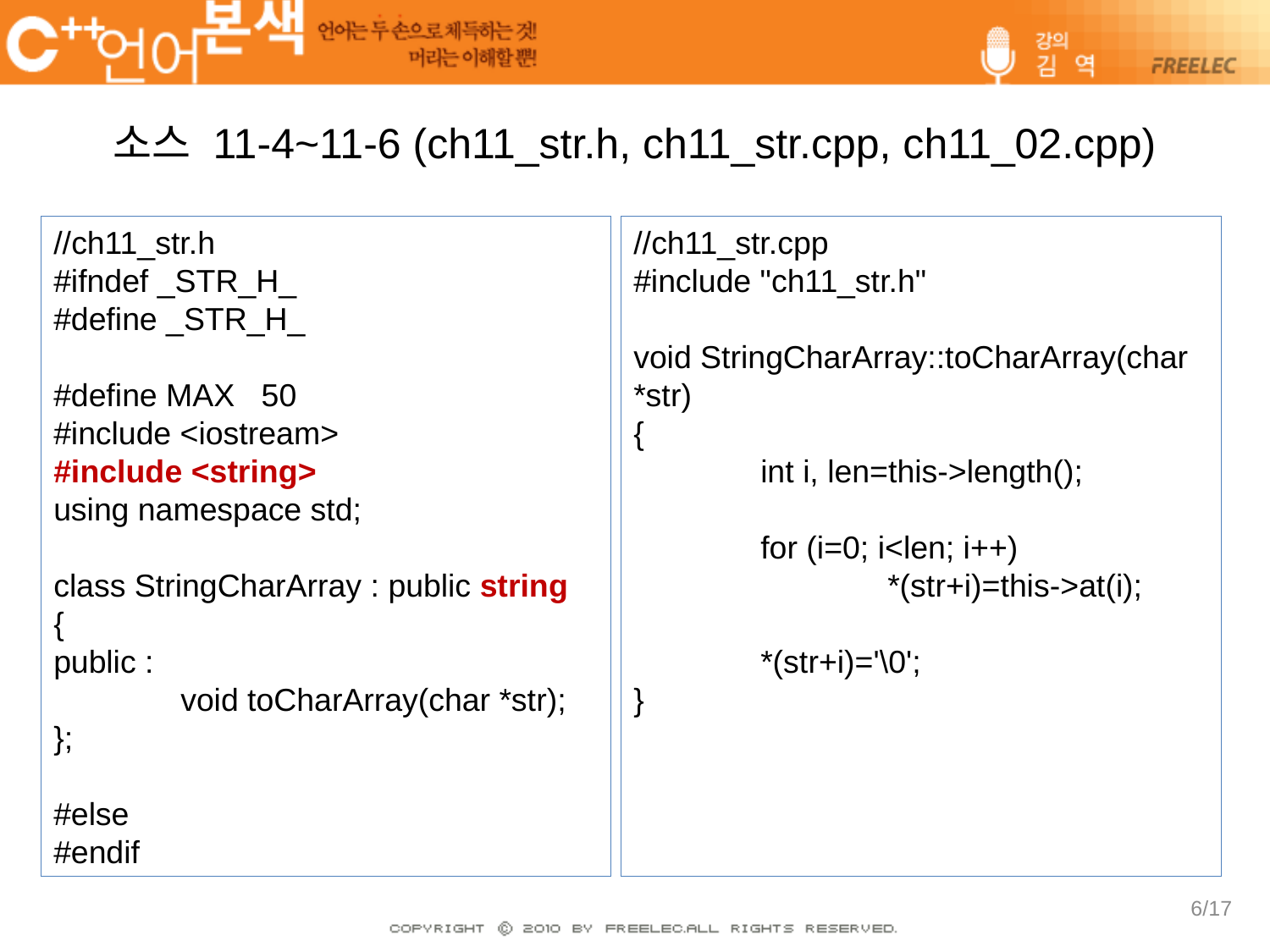

# 소스 11-4~11-6 (ch11_str.h, ch11_str.cpp, ch11_02.cpp)
//ch11_str.h
#ifndef _STR_H_
#define _STR_H_

#define MAX   50
#include <iostream>
#include <string>
using namespace std;

class StringCharArray : public string
{
public :
	void toCharArray(char *str);
};

#else
#endif
//ch11_str.cpp
#include "ch11_str.h"

void StringCharArray::toCharArray(char *str)
{
	int i, len=this->length();

	for (i=0; i<len; i++)
		*(str+i)=this->at(i);

	*(str+i)='\0';
}

6/17